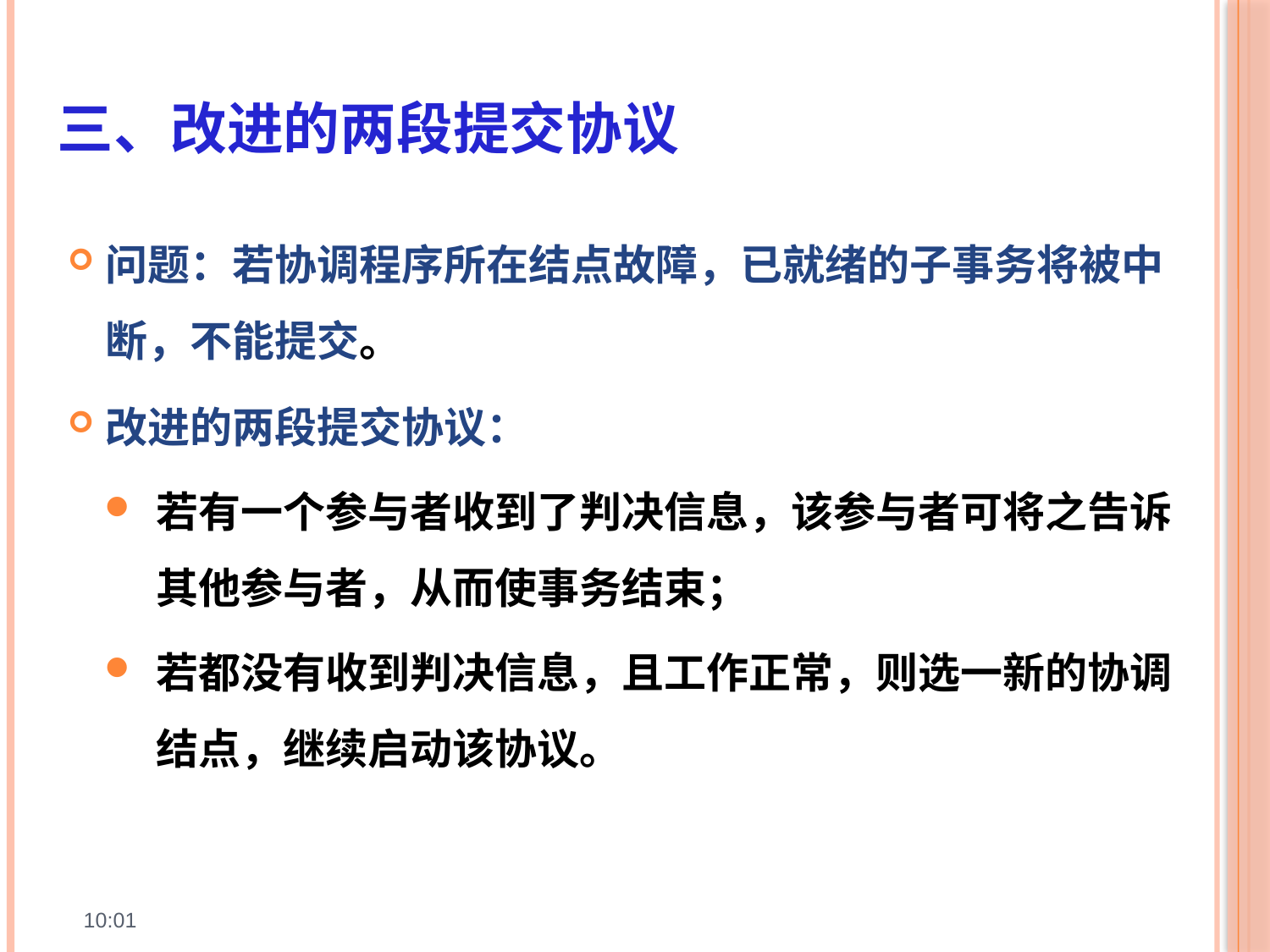

# 三、改进的两段提交协议
问题：若协调程序所在结点故障，已就绪的子事务将被中断，不能提交。
改进的两段提交协议：
若有一个参与者收到了判决信息，该参与者可将之告诉其他参与者，从而使事务结束；
若都没有收到判决信息，且工作正常，则选一新的协调结点，继续启动该协议。

10:01